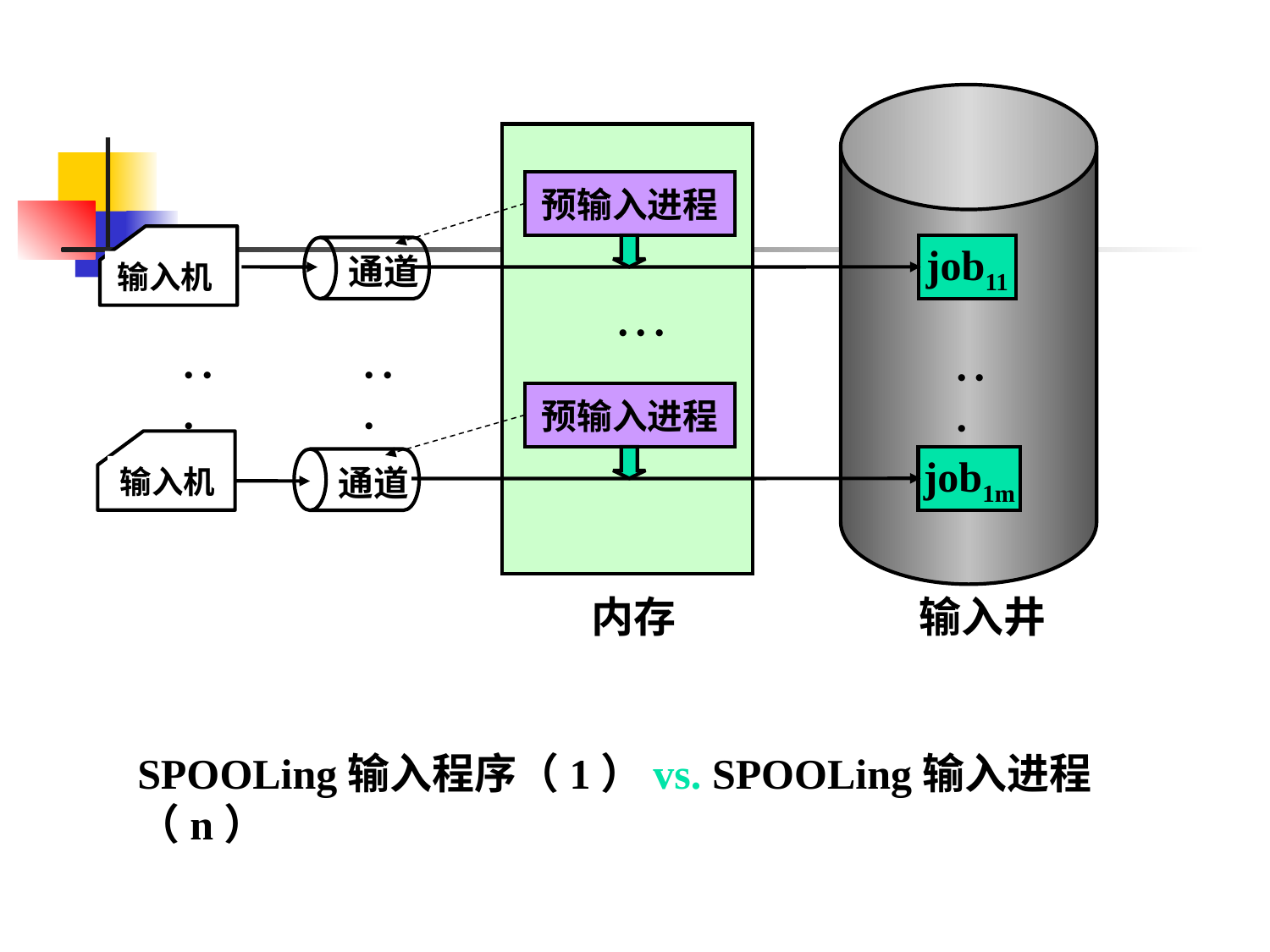

预输入进程

job11

通道
输入机

...
...
...
...
预输入进程

job1m

通道
输入机

内存
输入井
SPOOLing输入程序（1）vs. SPOOLing输入进程（n）